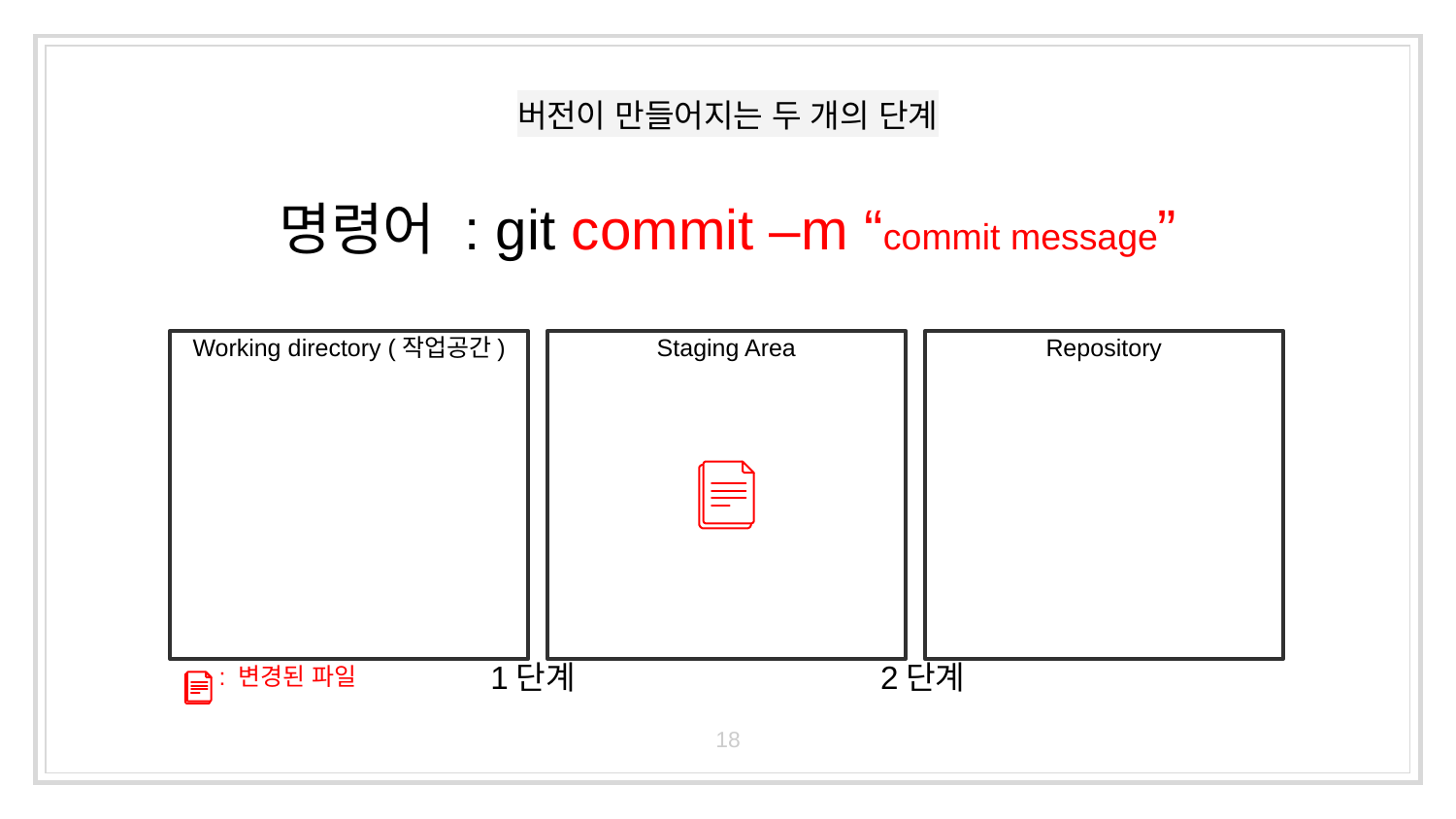

# 버전이 만들어지는 두 개의 단계
명령어 : git commit –m “commit message”
Working directory (작업공간)

Repository

Staging Area

1단계
2단계
: 변경된 파일

18